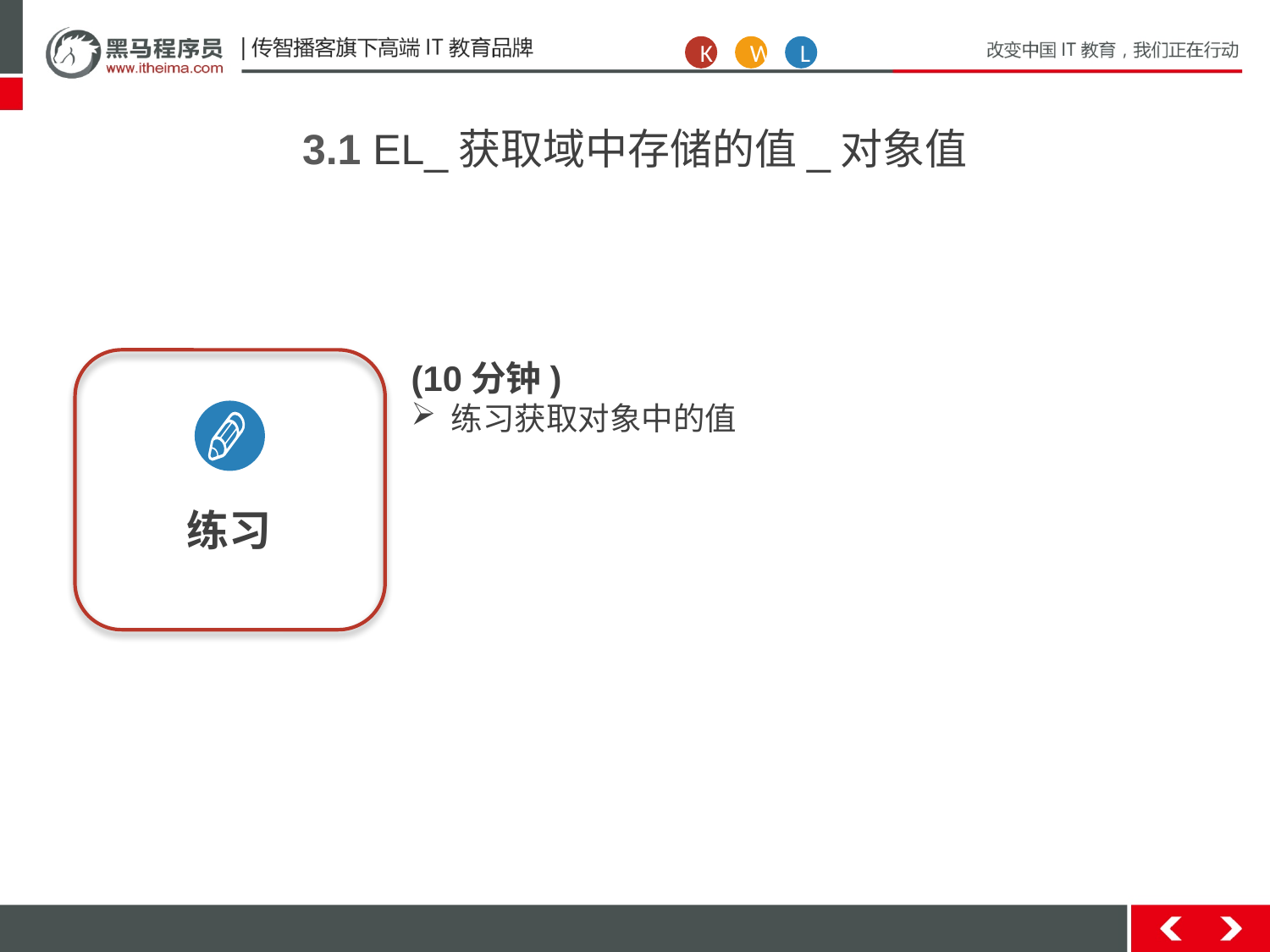

K
W
L
3.1 EL_获取域中存储的值_对象值

练习
(10分钟)
练习获取对象中的值